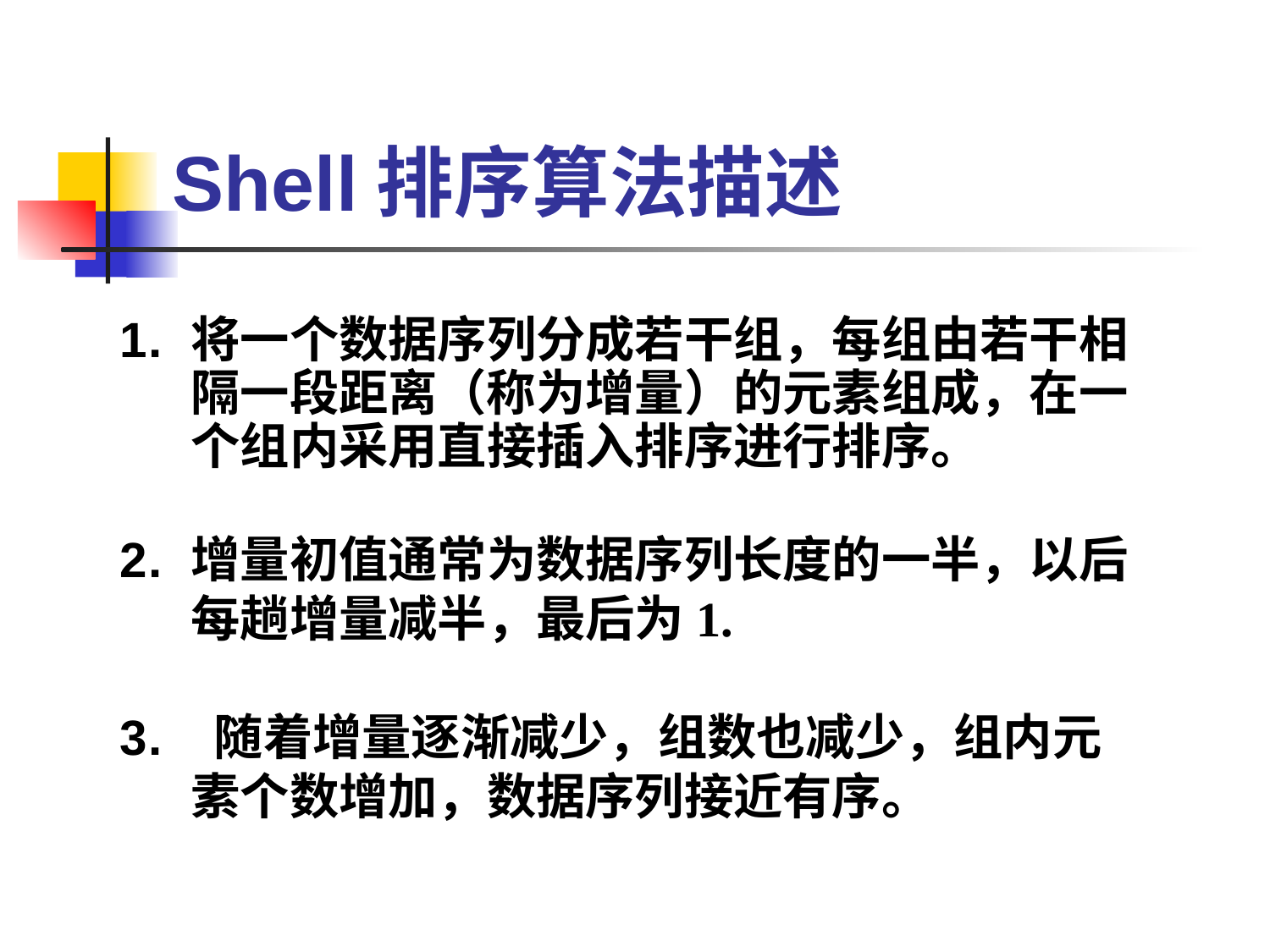

9.2 插入排序
Shell排序算法描述
将一个数据序列分成若干组，每组由若干相隔一段距离（称为增量）的元素组成，在一个组内采用直接插入排序进行排序。

增量初值通常为数据序列长度的一半，以后每趟增量减半，最后为1.

 随着增量逐渐减少，组数也减少，组内元素个数增加，数据序列接近有序。
19